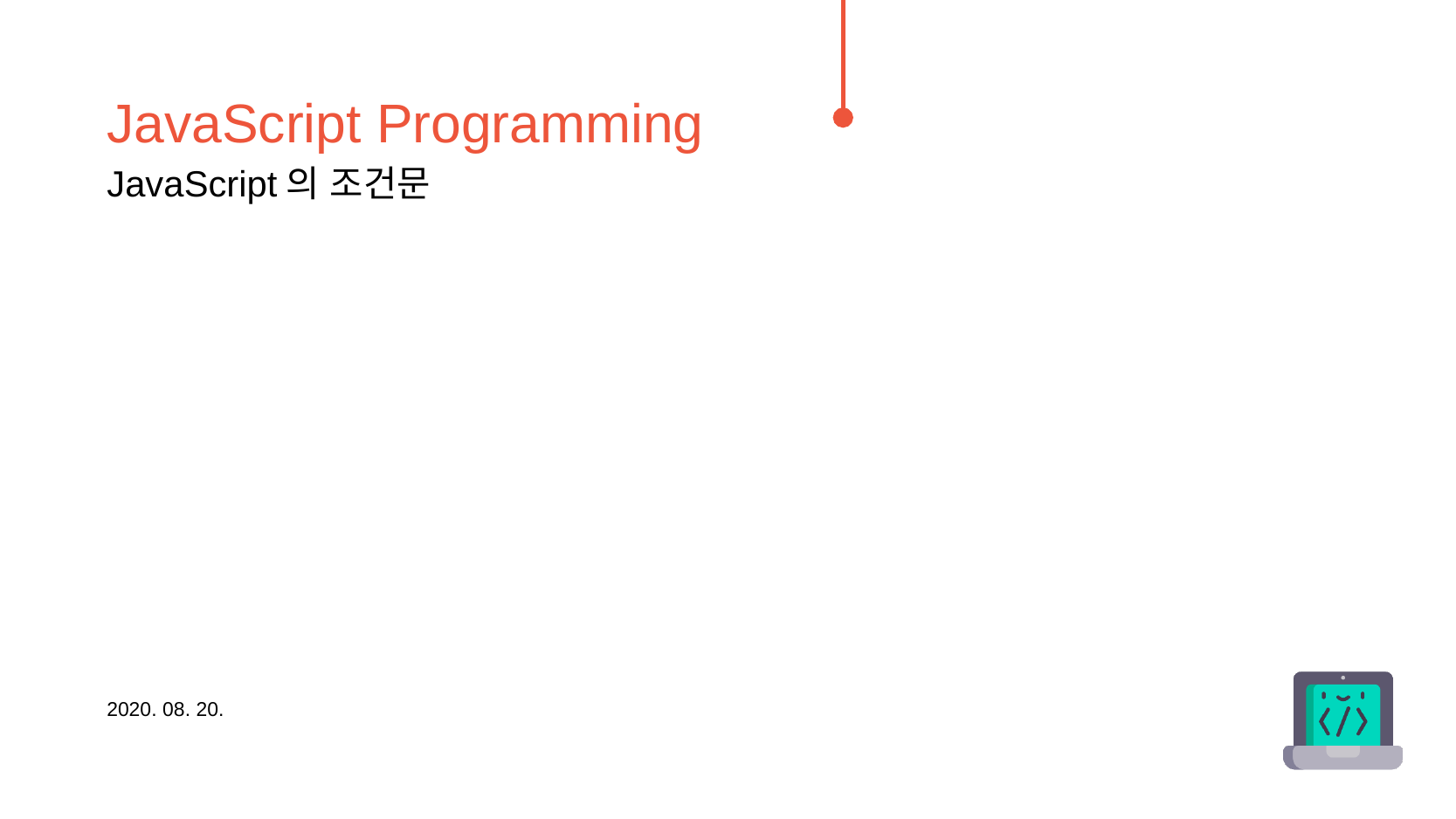

JavaScript Programming
JavaScript의 조건문
2020. 08. 20.